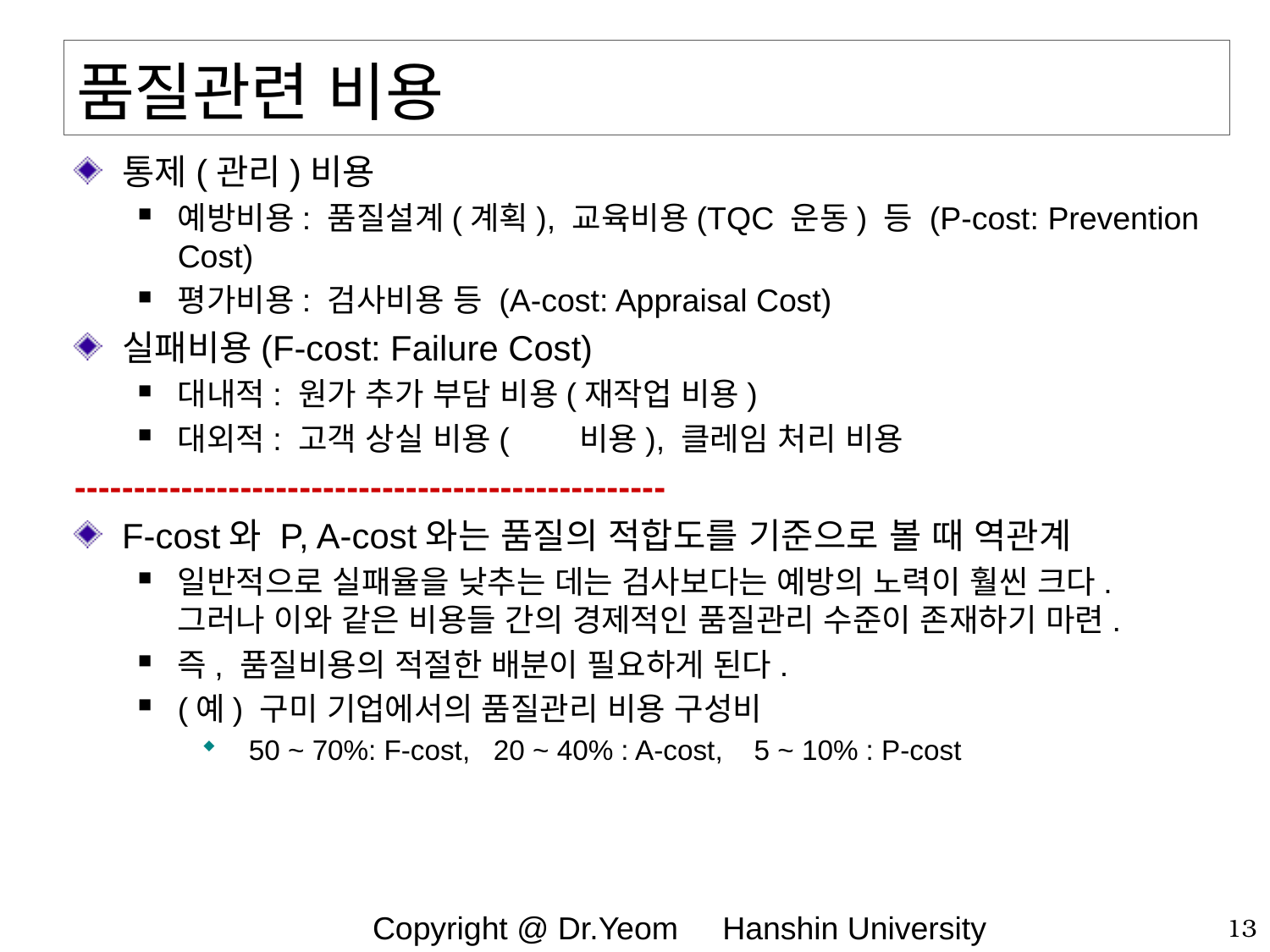

# 품질관련 비용
통제(관리)비용
예방비용: 품질설계(계획), 교육비용(TQC 운동) 등 (P-cost: Prevention Cost)
평가비용: 검사비용 등 (A-cost: Appraisal Cost)
실패비용(F-cost: Failure Cost)
대내적: 원가 추가 부담 비용(재작업 비용)
대외적: 고객 상실 비용(       비용), 클레임 처리 비용
--------------------------------------------------
F-cost와 P, A-cost와는 품질의 적합도를 기준으로 볼 때 역관계
일반적으로 실패율을 낮추는 데는 검사보다는 예방의 노력이 훨씬 크다.  그러나 이와 같은 비용들 간의 경제적인 품질관리 수준이 존재하기 마련.
즉, 품질비용의 적절한 배분이 필요하게 된다.
(예) 구미 기업에서의 품질관리 비용 구성비
  50 ~ 70%: F-cost,   20 ~ 40% : A-cost,    5 ~ 10% : P-cost
13